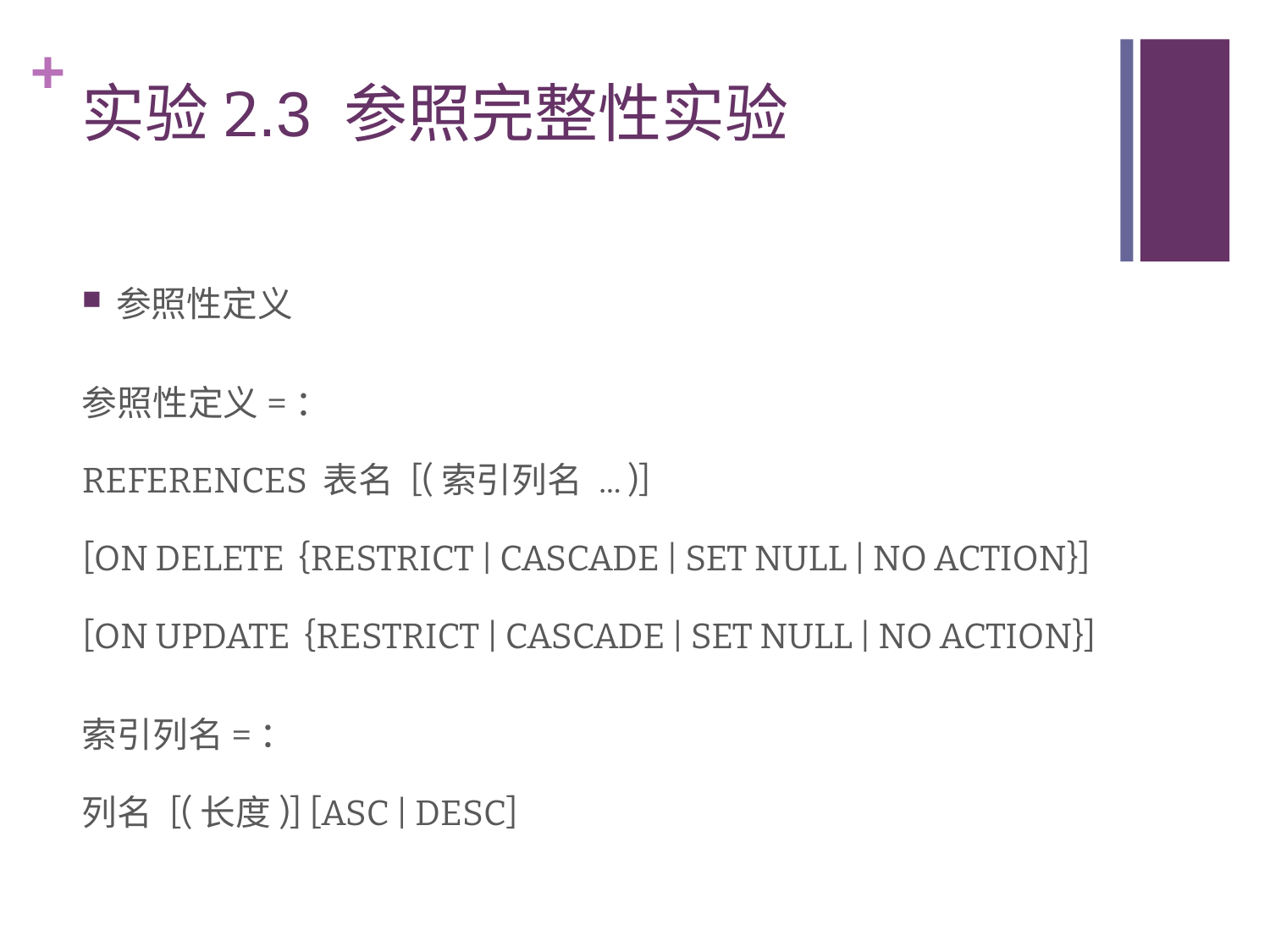

# 实验2.3 参照完整性实验
参照性定义
参照性定义=：
REFERENCES 表名 [(索引列名 ... )]
[ON DELETE  {RESTRICT | CASCADE | SET NULL | NO ACTION}]
[ON UPDATE  {RESTRICT | CASCADE | SET NULL | NO ACTION}]
索引列名=：
列名 [(长度)] [ASC | DESC]